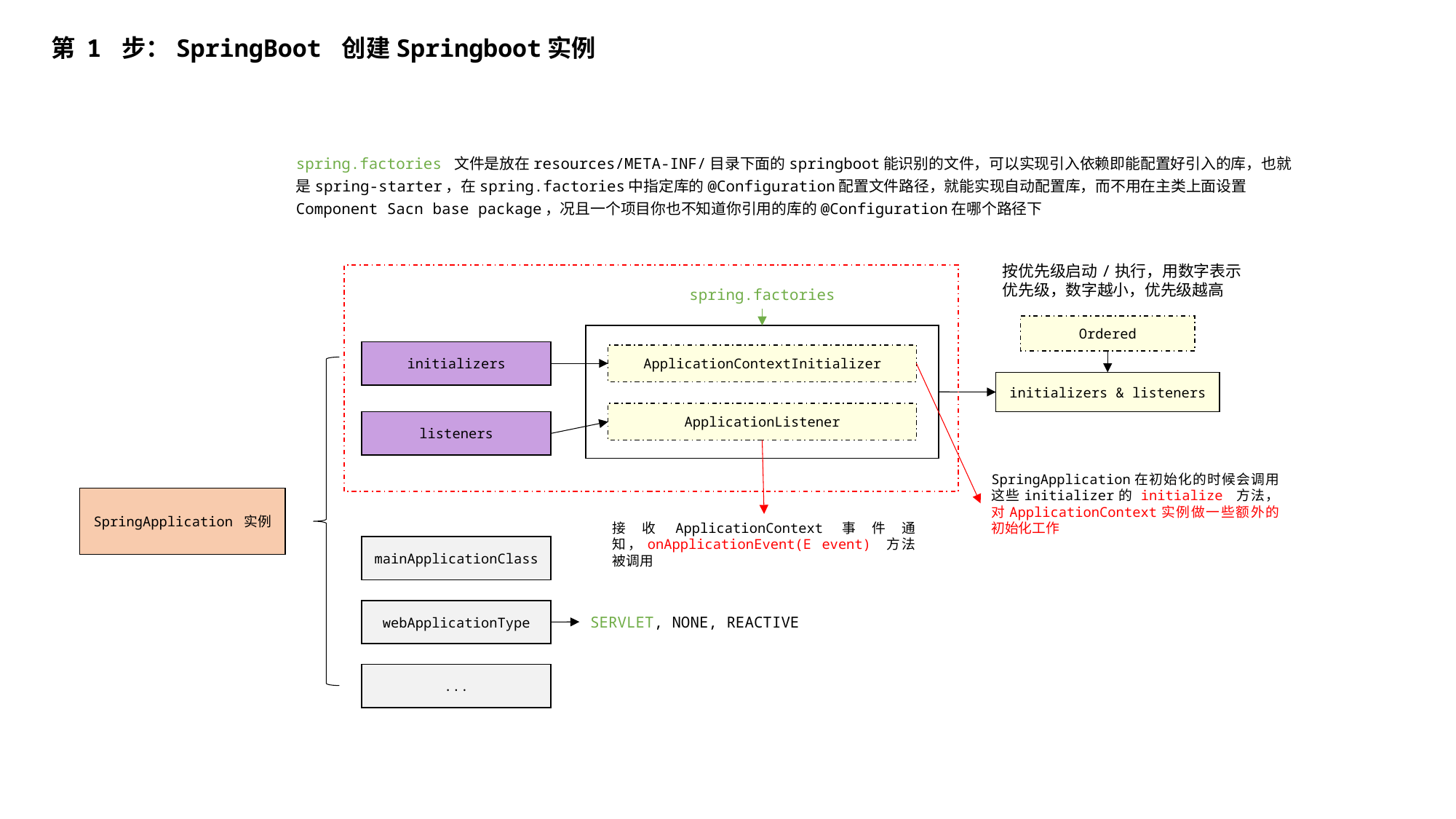

第 1 步：SpringBoot 创建Springboot实例
spring.factories 文件是放在resources/META-INF/目录下面的springboot能识别的文件，可以实现引入依赖即能配置好引入的库，也就是spring-starter，在spring.factories中指定库的@Configuration配置文件路径，就能实现自动配置库，而不用在主类上面设置Component Sacn base package，况且一个项目你也不知道你引用的库的@Configuration在哪个路径下
按优先级启动/执行，用数字表示优先级，数字越小，优先级越高

spring.factories
Ordered

initializers
ApplicationContextInitializer

initializers & listeners
ApplicationListener
listeners
SpringApplication在初始化的时候会调用这些initializer的 initialize 方法，对ApplicationContext实例做一些额外的初始化工作
SpringApplication 实例
接收ApplicationContext事件通知，onApplicationEvent(E event) 方法被调用
mainApplicationClass
webApplicationType
SERVLET, NONE, REACTIVE
...